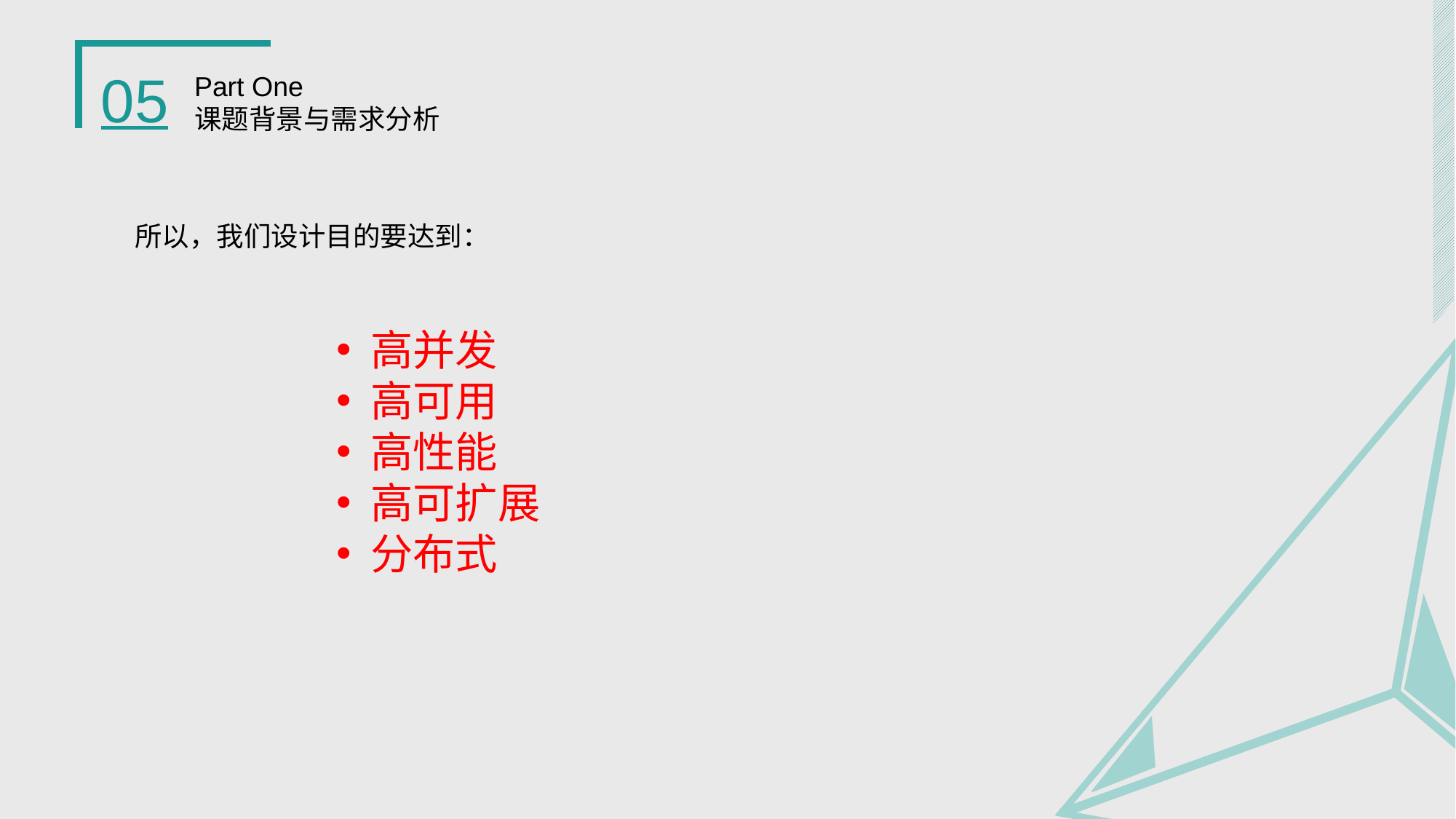

05
Part One
课题背景与需求分析

所以，我们设计目的要达到：

高并发
高可用
高性能
高可扩展
分布式